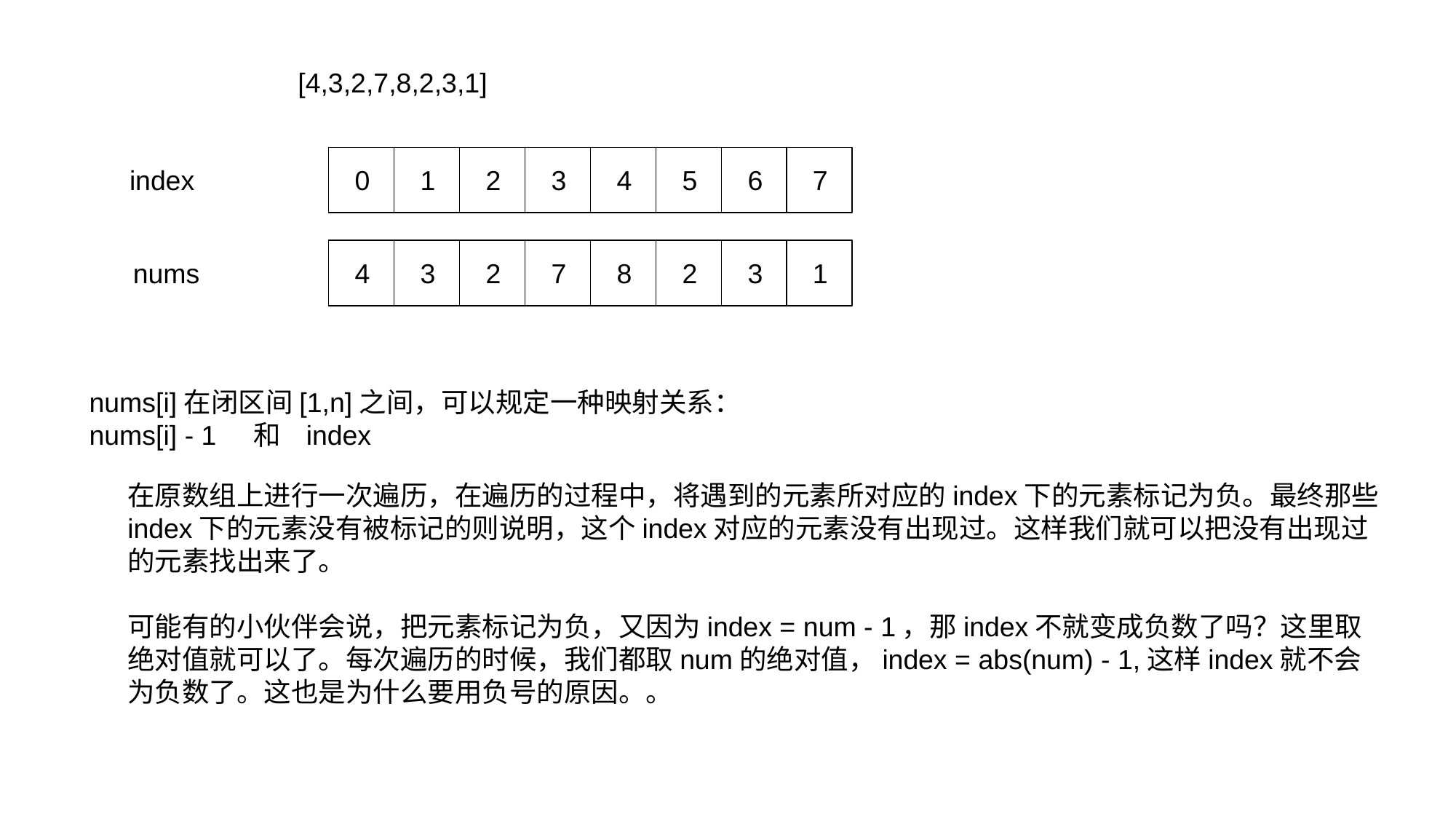

[4,3,2,7,8,2,3,1]

index
0
1
2
3
4
5
6
7

nums
4
3
2
7
8
2
3
1
nums[i]在闭区间[1,n]之间，可以规定一种映射关系：
nums[i] - 1    和   index
在原数组上进行一次遍历，在遍历的过程中，将遇到的元素所对应的index下的元素标记为负。最终那些index下的元素没有被标记的则说明，这个index对应的元素没有出现过。这样我们就可以把没有出现过的元素找出来了。

可能有的小伙伴会说，把元素标记为负，又因为index = num - 1，那index不就变成负数了吗？这里取绝对值就可以了。每次遍历的时候，我们都取num的绝对值，index = abs(num) - 1,这样index就不会为负数了。这也是为什么要用负号的原因。。